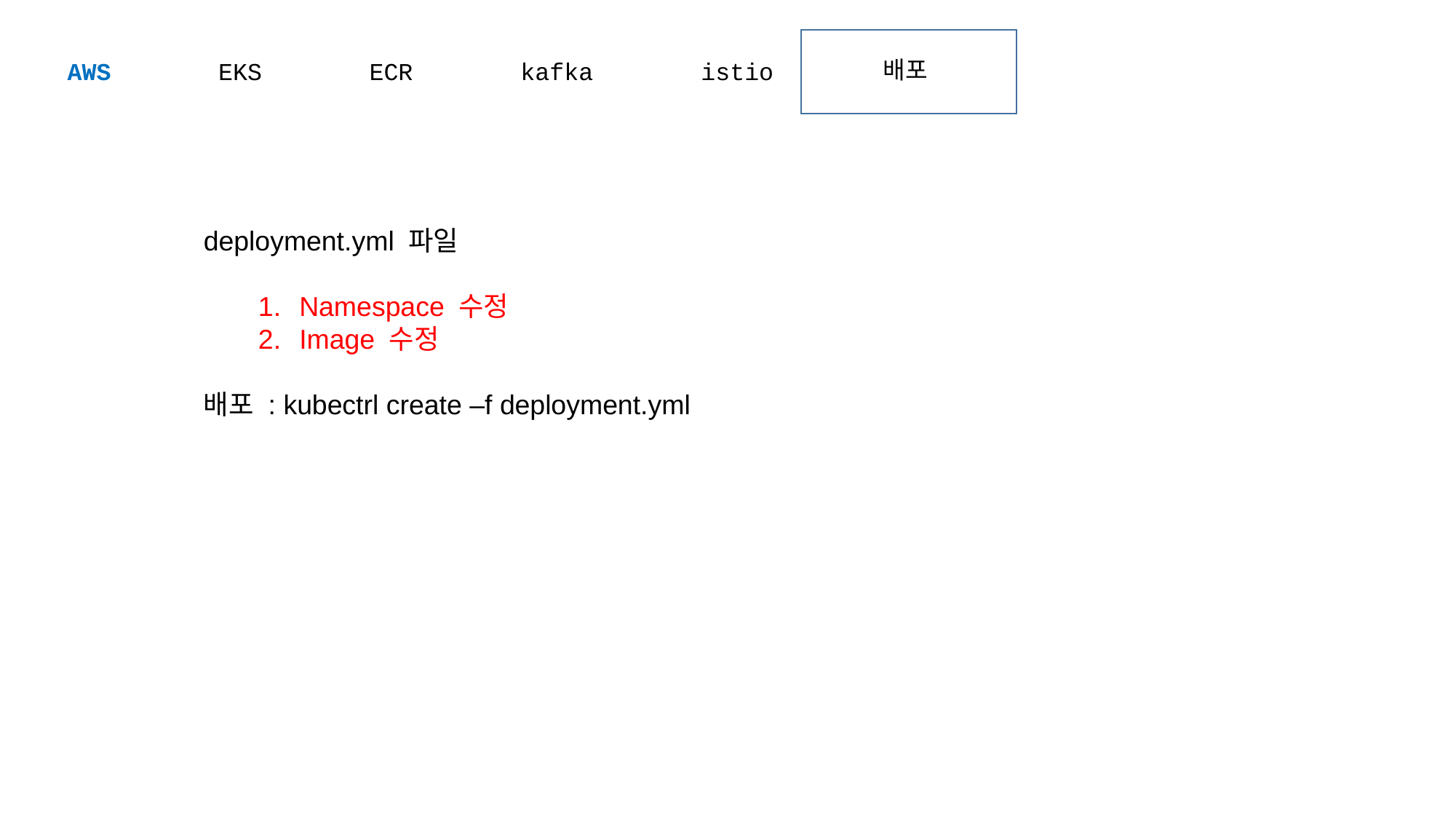

배포
AWS
EKS
ECR
kafka
istio
deployment.yml 파일

Namespace 수정
Image 수정

배포 : kubectrl create –f deployment.yml